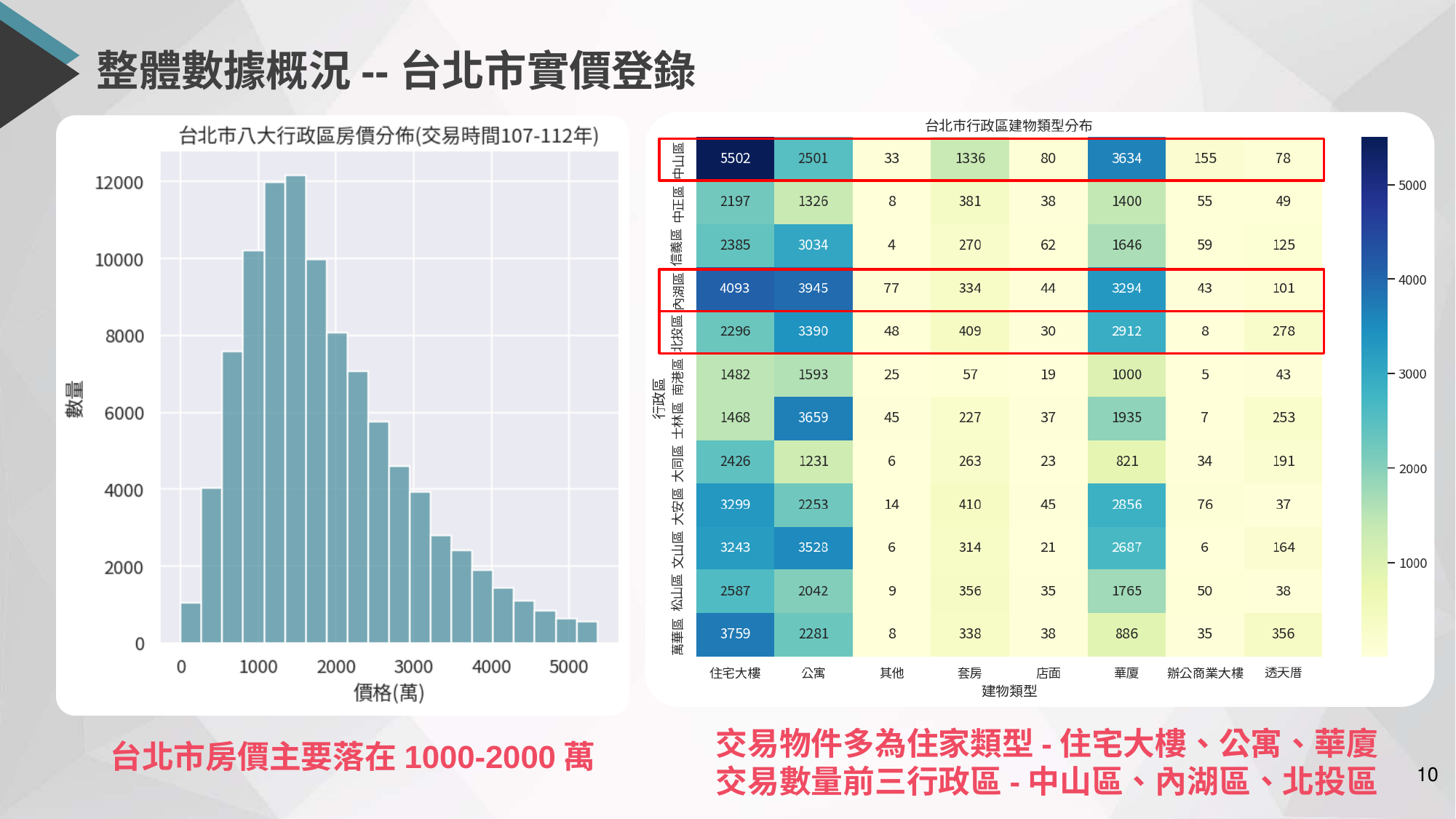

# 整體數據概況--台北市實價登錄

交易物件多為住家類型-住宅大樓、公寓、華廈
交易數量前三行政區-中山區、內湖區、北投區
台北市房價主要落在1000-2000萬
10